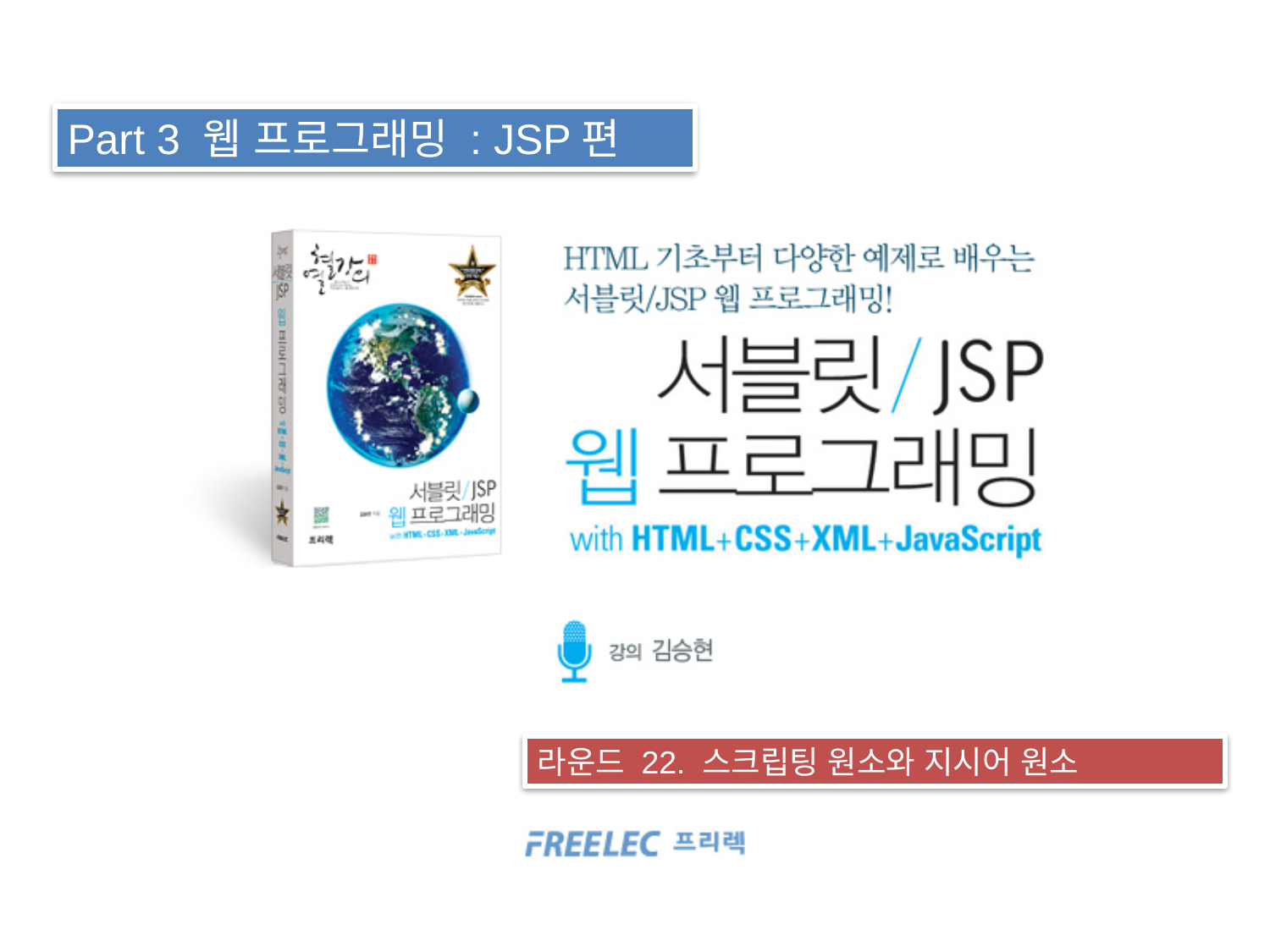

Part 3 웹 프로그래밍 : JSP편
라운드 22. 스크립팅 원소와 지시어 원소